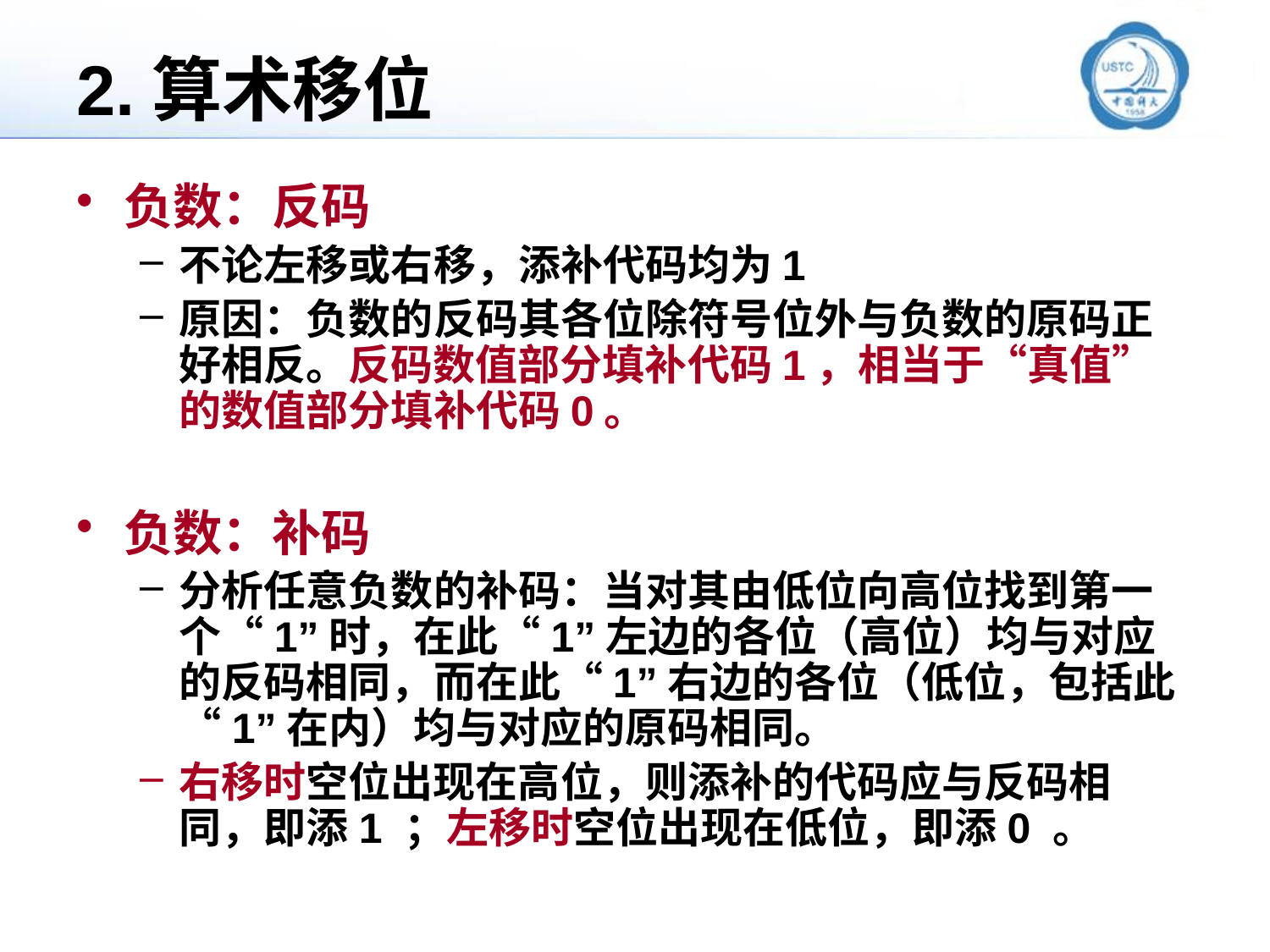

# 2.算术移位
负数：反码
不论左移或右移，添补代码均为1
原因：负数的反码其各位除符号位外与负数的原码正好相反。反码数值部分填补代码1，相当于“真值”的数值部分填补代码0。

负数：补码
分析任意负数的补码：当对其由低位向高位找到第一个“1”时，在此“1”左边的各位（高位）均与对应的反码相同，而在此“1”右边的各位（低位，包括此“1”在内）均与对应的原码相同。
右移时空位出现在高位，则添补的代码应与反码相同，即添1 ；左移时空位出现在低位，即添0 。